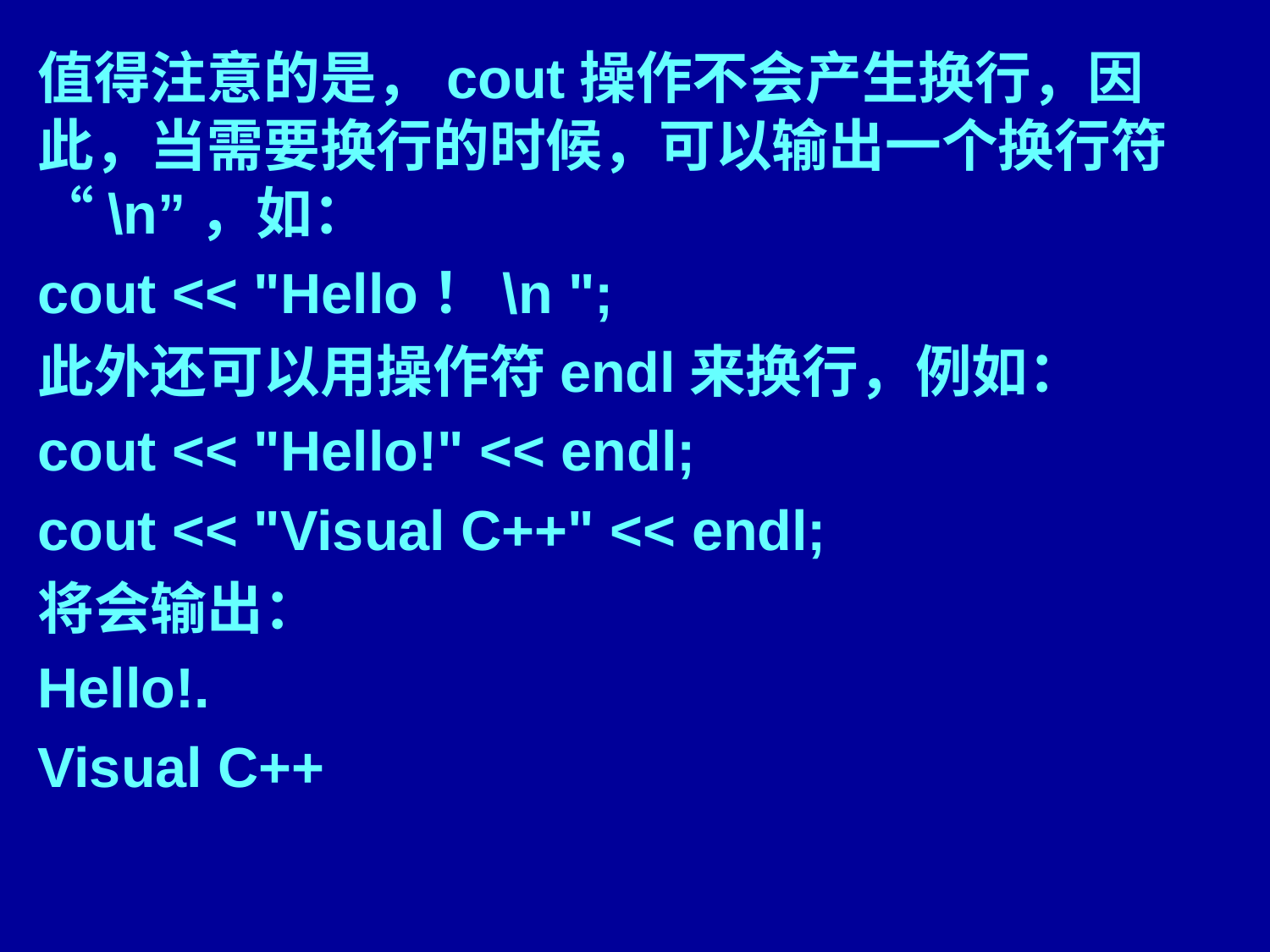

值得注意的是，cout操作不会产生换行，因此，当需要换行的时候，可以输出一个换行符“\n”，如：
cout << "Hello！\n ";
此外还可以用操作符endl来换行，例如：
cout << "Hello!" << endl;
cout << "Visual C++" << endl;
将会输出：
Hello!.
Visual C++